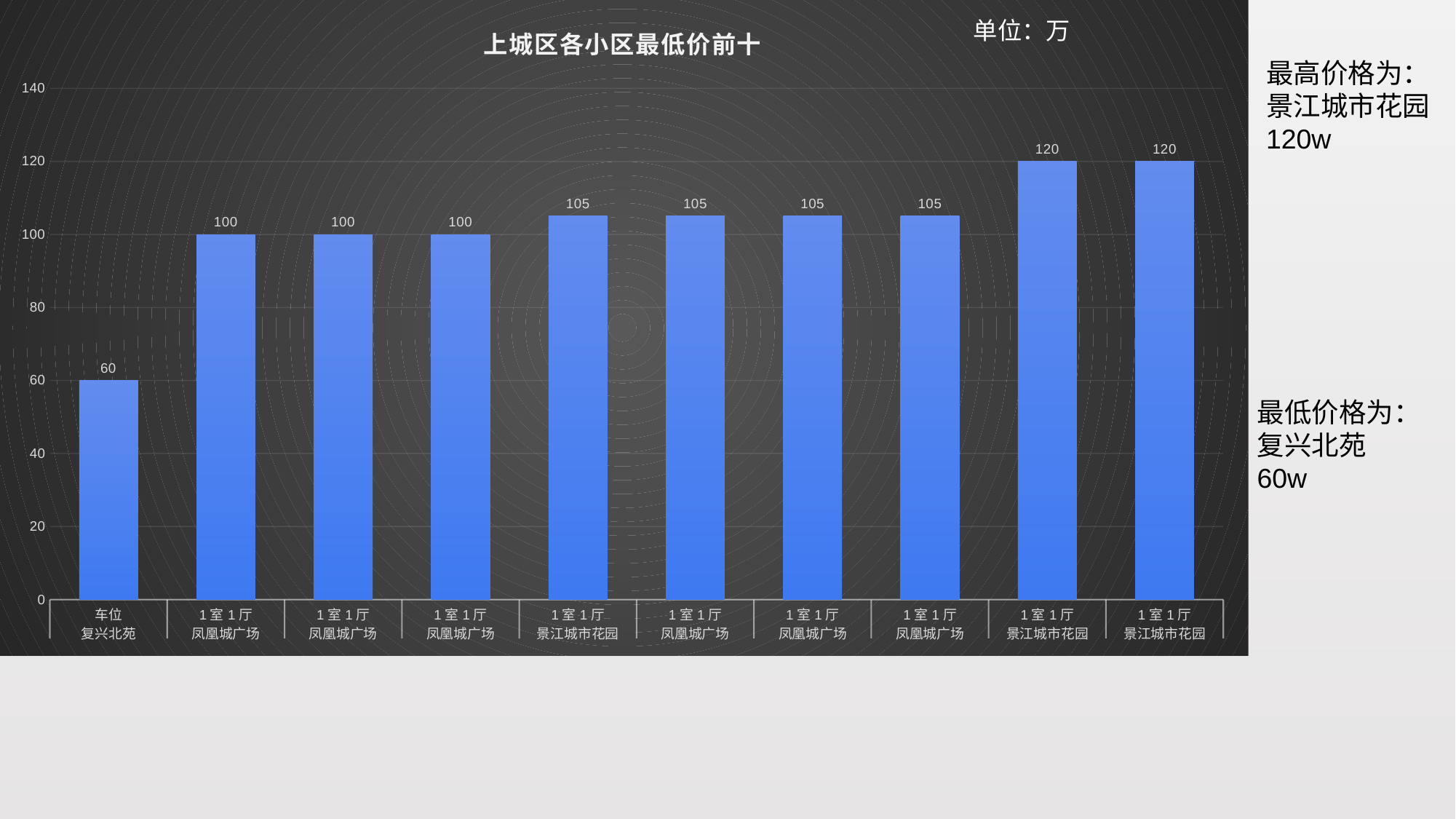

### Chart: 上城区各小区最低价前十

| Category |  |
|---|---|
| 车位 | 60.0 |
| 1室1厅 | 100.0 |
| 1室1厅 | 100.0 |
| 1室1厅 | 100.0 |
| 1室1厅 | 105.0 |
| 1室1厅 | 105.0 |
| 1室1厅 | 105.0 |
| 1室1厅 | 105.0 |
| 1室1厅 | 120.0 |
| 1室1厅 | 120.0 |
单位：万
最高价格为：
景江城市花园
120w
最低价格为：
复兴北苑
60w